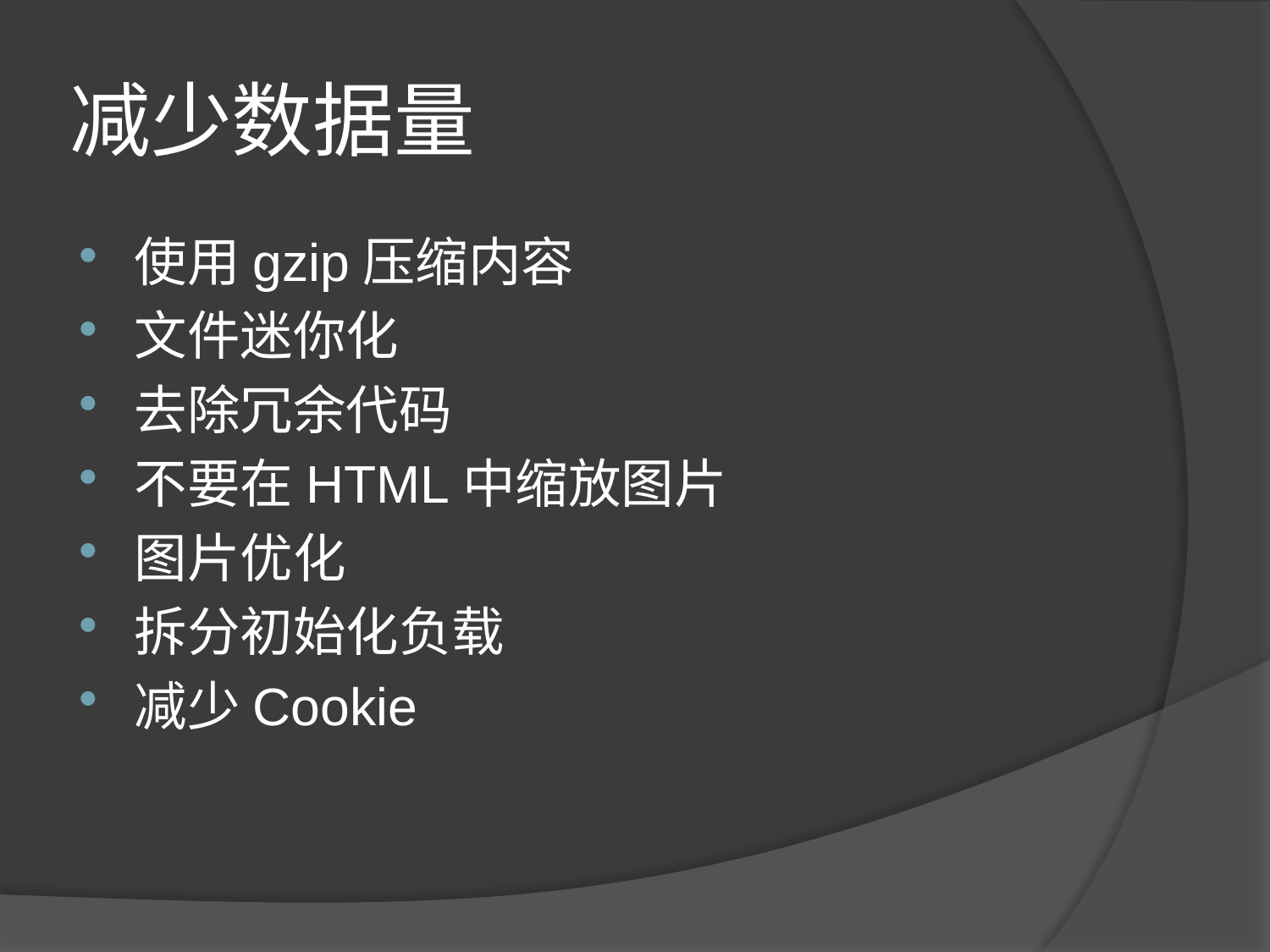

# 减少数据量
使用gzip压缩内容
文件迷你化
去除冗余代码
不要在HTML中缩放图片
图片优化
拆分初始化负载
减少Cookie